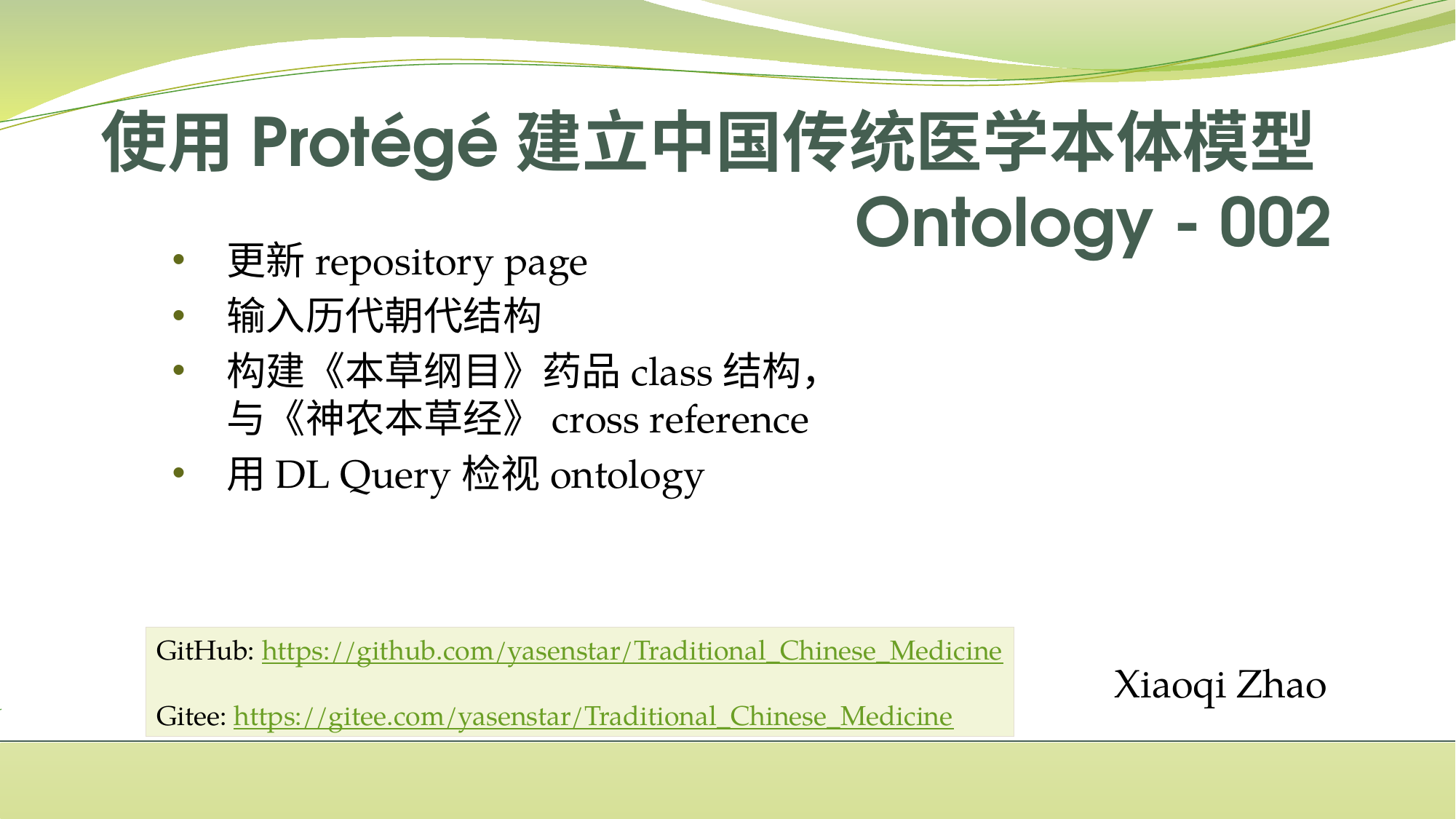

# 使用Protégé建立中国传统医学本体模型Ontology - 002
更新repository page
输入历代朝代结构
构建《本草纲目》药品class结构，与《神农本草经》cross reference
用DL Query检视ontology
GitHub: https://github.com/yasenstar/Traditional_Chinese_Medicine

Gitee: https://gitee.com/yasenstar/Traditional_Chinese_Medicine
Xiaoqi Zhao